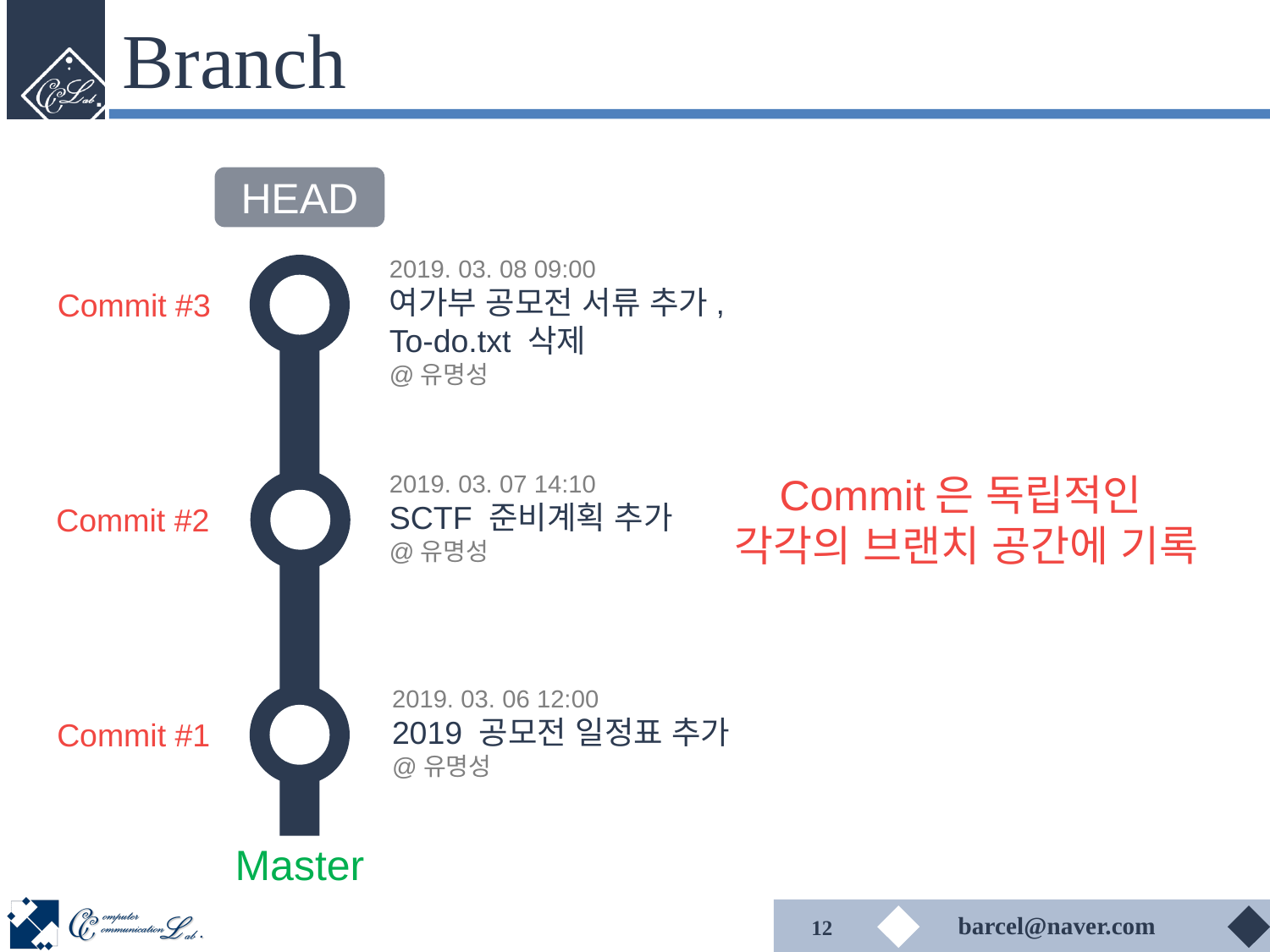

# Branch
HEAD
2019. 03. 08 09:00
여가부 공모전 서류 추가,
To-do.txt 삭제
@유명성

Commit #3
2019. 03. 07 14:10
SCTF 준비계획 추가
@유명성
Commit은 독립적인
각각의 브랜치 공간에 기록
Commit #2
2019. 03. 06 12:00
2019 공모전 일정표 추가
@유명성
Commit #1
Master